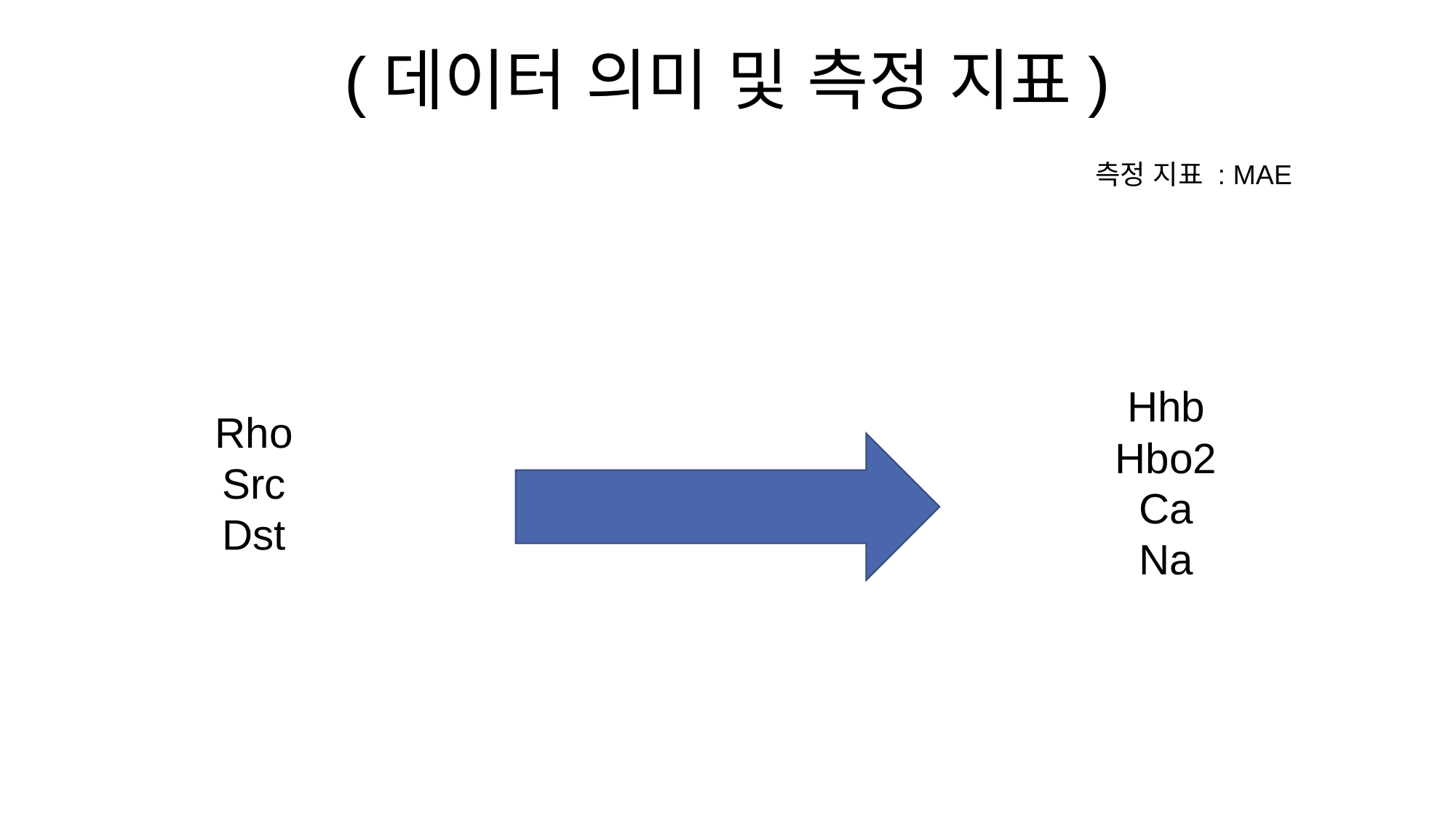

# (데이터 의미 및 측정 지표)
측정 지표 : MAE
Hhb
Hbo2
Ca
Na

Rho
Src
Dst